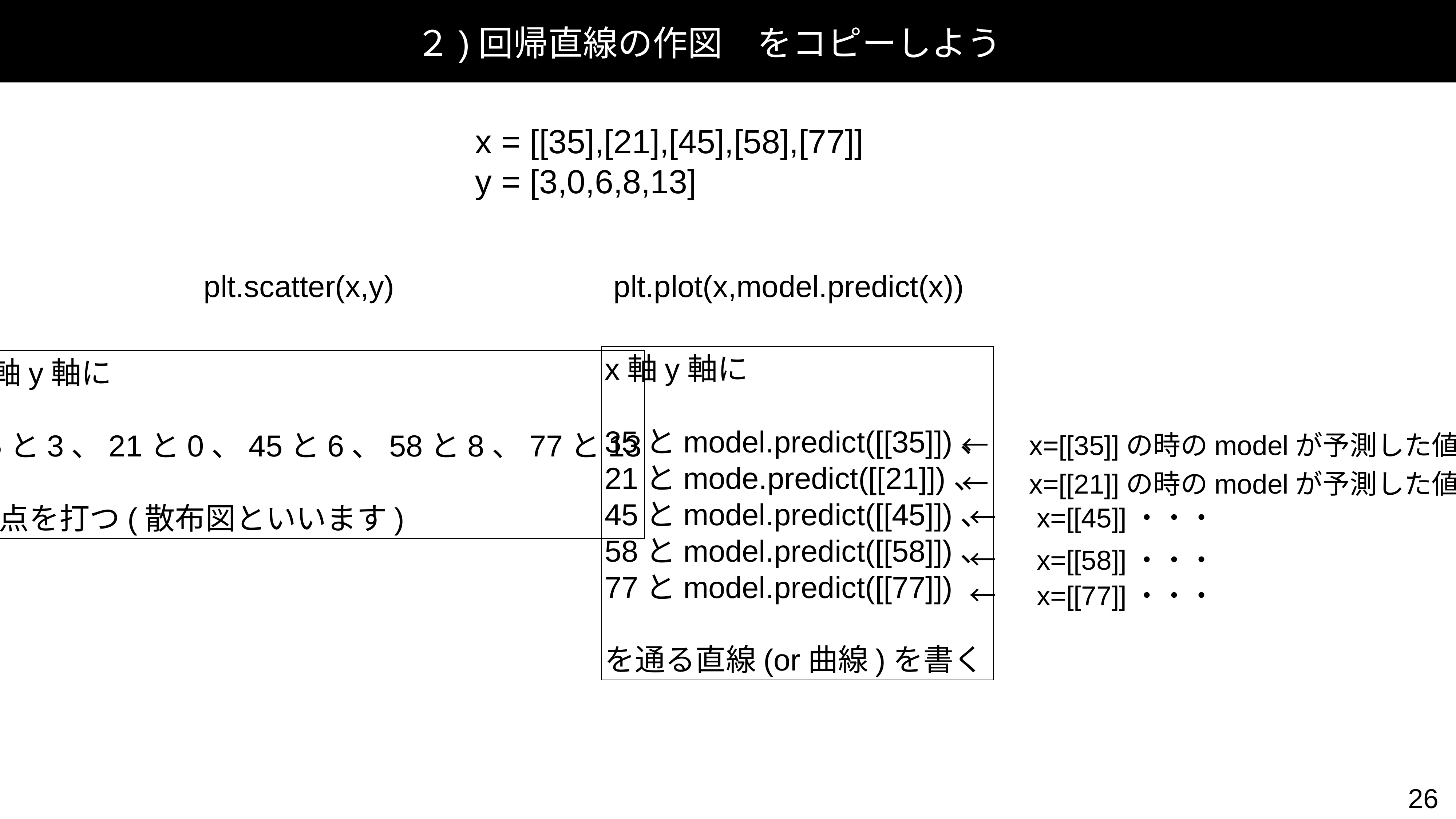

２)回帰直線の作図　をコピーしよう
x = [[35],[21],[45],[58],[77]]
y = [3,0,6,8,13]
plt.scatter(x,y)
plt.plot(x,model.predict(x))
x軸y軸に

35とmodel.predict([[35]])、
21とmode.predict([[21]])、
45とmodel.predict([[45]])、
58とmodel.predict([[58]])、
77とmodel.predict([[77]])

を通る直線(or曲線)を書く
x軸y軸に

35と3、21と0、45と6、58と8、77と13

の点を打つ(散布図といいます)
←　x=[[35]]の時のmodelが予測した値
←　x=[[21]]の時のmodelが予測した値
←　x=[[45]]・・・
←　x=[[58]]・・・
←　x=[[77]]・・・
26